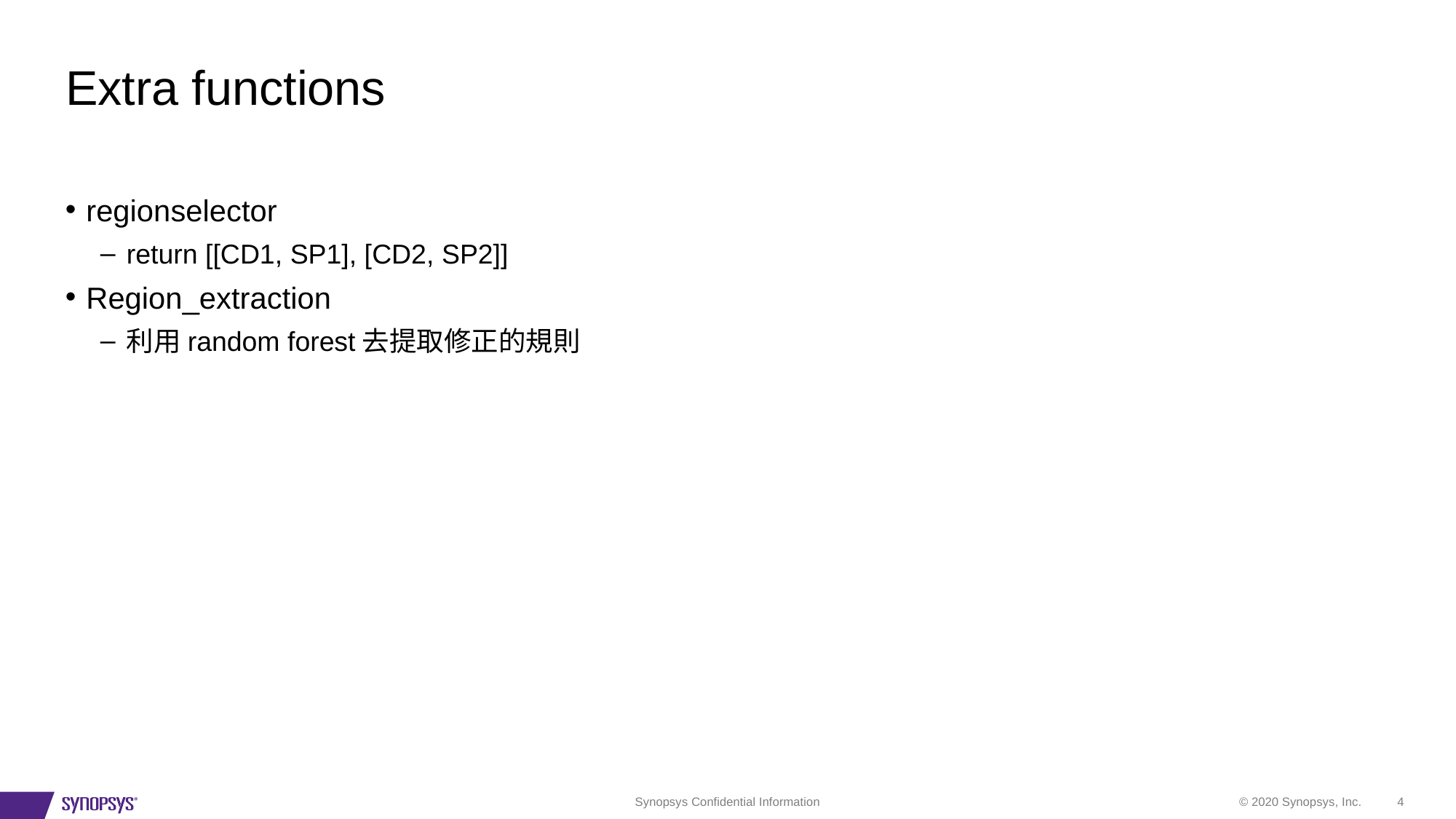

# Extra functions
regionselector
return [[CD1, SP1], [CD2, SP2]]
Region_extraction
利用random forest去提取修正的規則